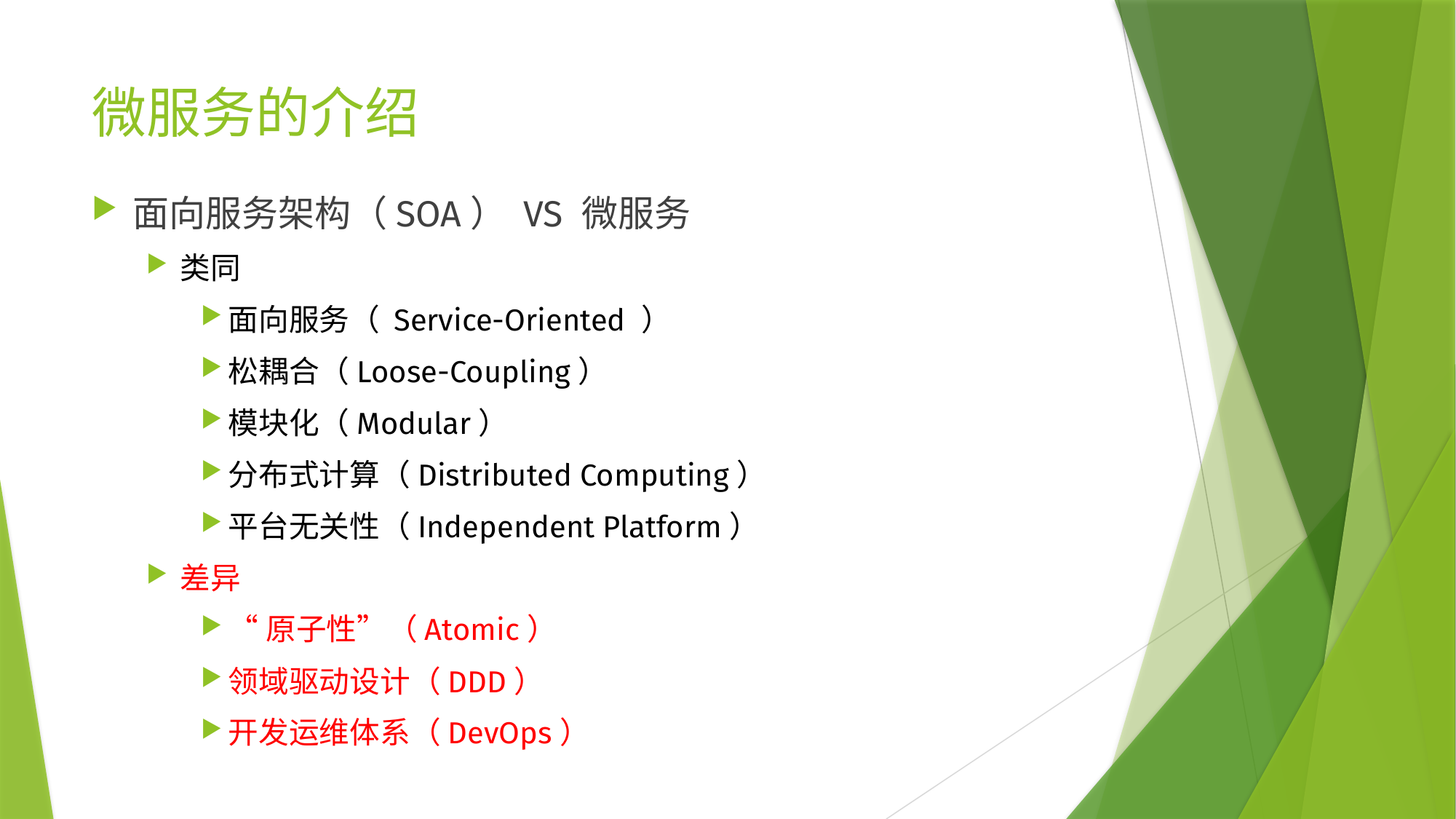

# 微服务的介绍
面向服务架构（SOA） VS 微服务
类同
面向服务（ Service-Oriented ）
松耦合（Loose-Coupling）
模块化（Modular）
分布式计算（Distributed Computing）
平台无关性（Independent Platform）
差异
“原子性”（Atomic）
领域驱动设计（DDD）
开发运维体系（DevOps）